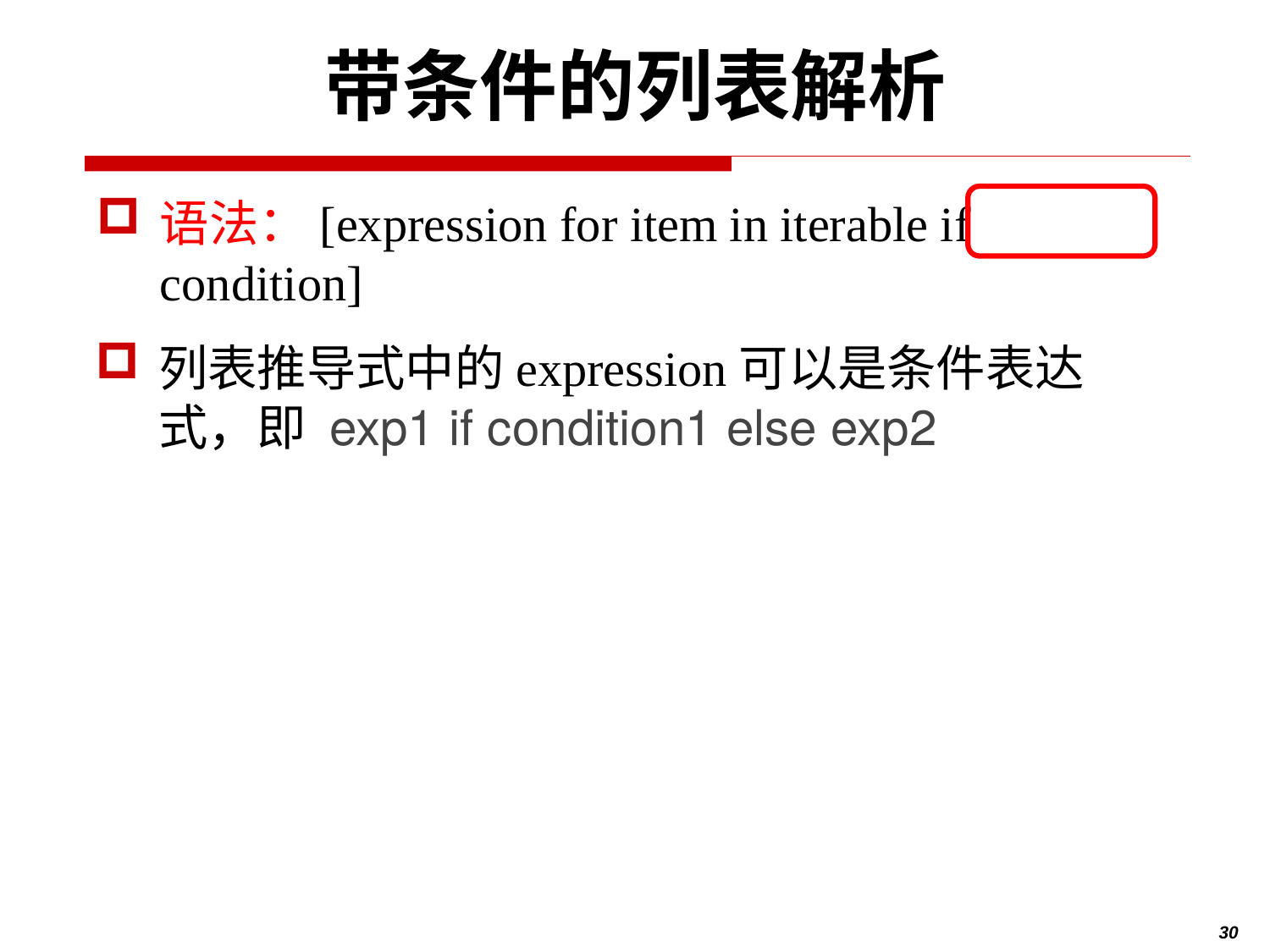

# 带条件的列表解析

语法：[expression for item in iterable if condition]

列表推导式中的expression可以是条件表达式，即 exp1 if condition1 else exp2
30